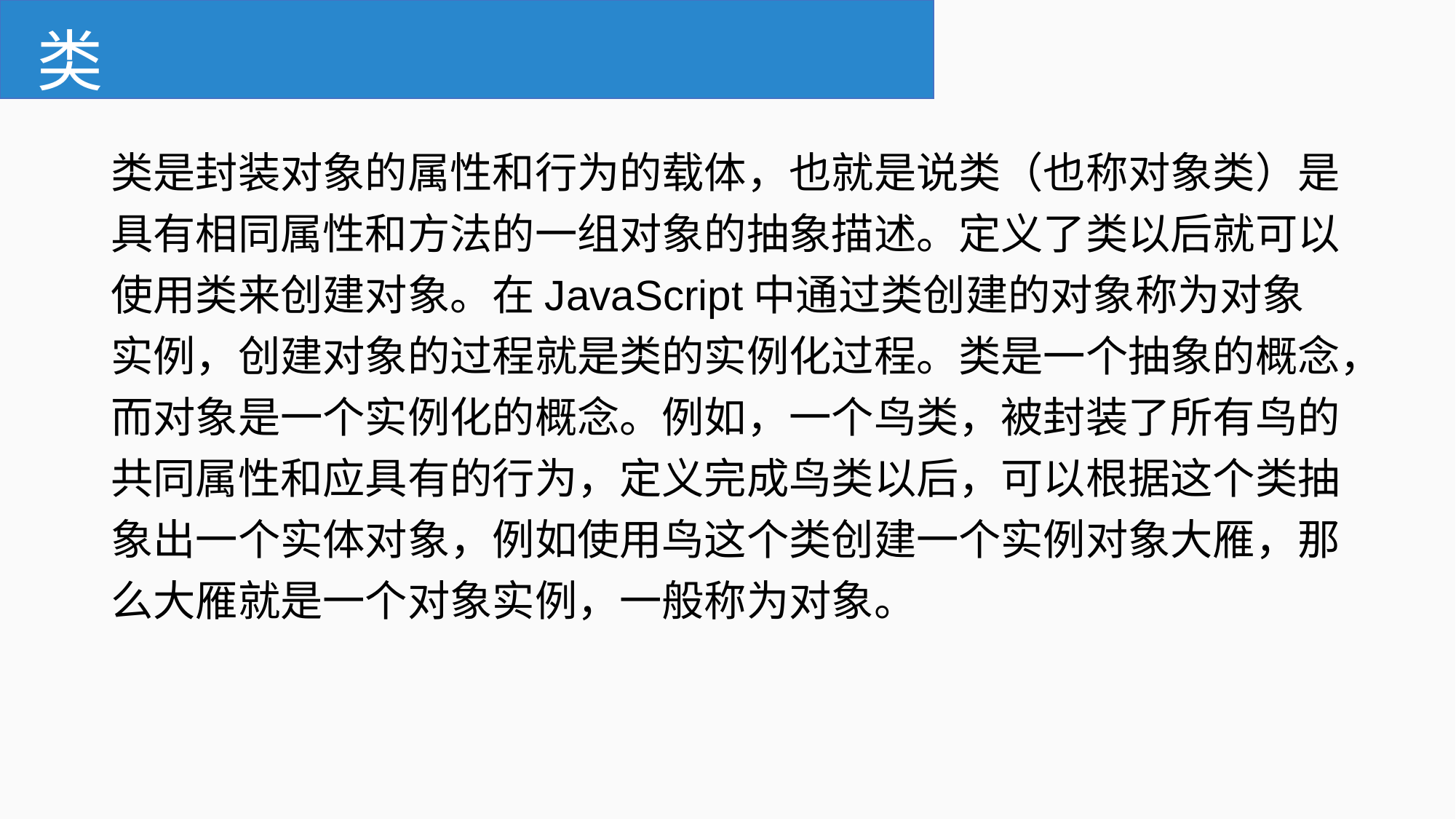

# 类
类是封装对象的属性和行为的载体，也就是说类（也称对象类）是具有相同属性和方法的一组对象的抽象描述。定义了类以后就可以使用类来创建对象。在JavaScript中通过类创建的对象称为对象实例，创建对象的过程就是类的实例化过程。类是一个抽象的概念，而对象是一个实例化的概念。例如，一个鸟类，被封装了所有鸟的共同属性和应具有的行为，定义完成鸟类以后，可以根据这个类抽象出一个实体对象，例如使用鸟这个类创建一个实例对象大雁，那么大雁就是一个对象实例，一般称为对象。